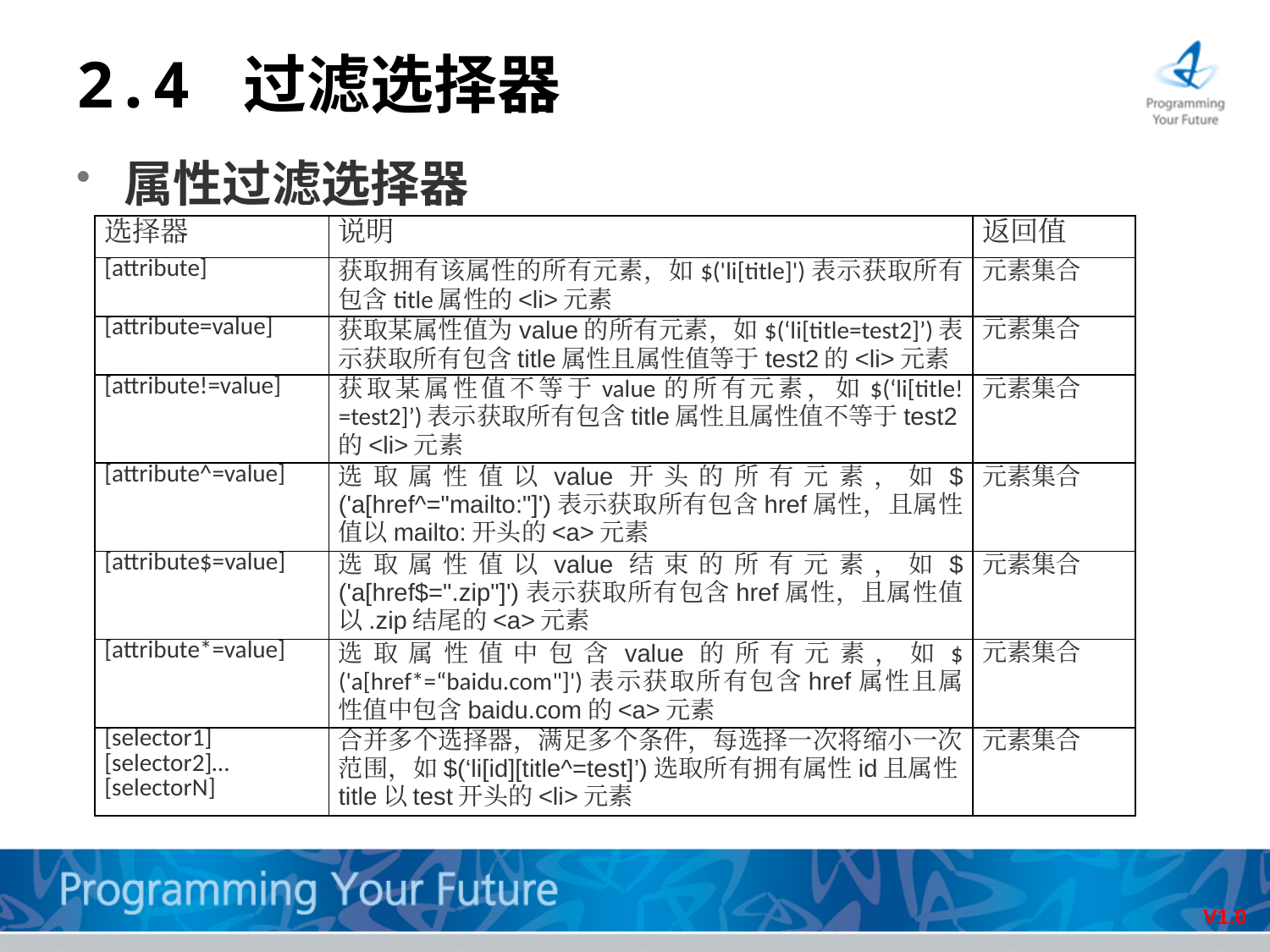

# 2.4 过滤选择器
属性过滤选择器

| 选择器 | 说明 | 返回值 |
| --- | --- | --- |
| [attribute] | 获取拥有该属性的所有元素，如$('li[title]')表示获取所有包含title属性的<li>元素 | 元素集合 |
| [attribute=value] | 获取某属性值为value的所有元素，如$(‘li[title=test2]’)表示获取所有包含title属性且属性值等于test2的<li>元素 | 元素集合 |
| [attribute!=value] | 获取某属性值不等于value的所有元素，如$(‘li[title!=test2]’)表示获取所有包含title属性且属性值不等于test2的<li>元素 | 元素集合 |
| [attribute^=value] | 选取属性值以value开头的所有元素，如$('a[href^="mailto:"]')表示获取所有包含href属性，且属性值以mailto:开头的<a>元素 | 元素集合 |
| [attribute$=value] | 选取属性值以value结束的所有元素，如$('a[href$=".zip"]')表示获取所有包含href属性，且属性值以.zip结尾的<a>元素 | 元素集合 |
| [attribute\*=value] | 选取属性值中包含value的所有元素，如$('a[href\*=“baidu.com"]')表示获取所有包含href属性且属性值中包含baidu.com的<a>元素 | 元素集合 |
| [selector1][selector2]…[selectorN] | 合并多个选择器，满足多个条件，每选择一次将缩小一次范围，如$(‘li[id][title^=test]’)选取所有拥有属性id且属性title以test开头的<li>元素 | 元素集合 |